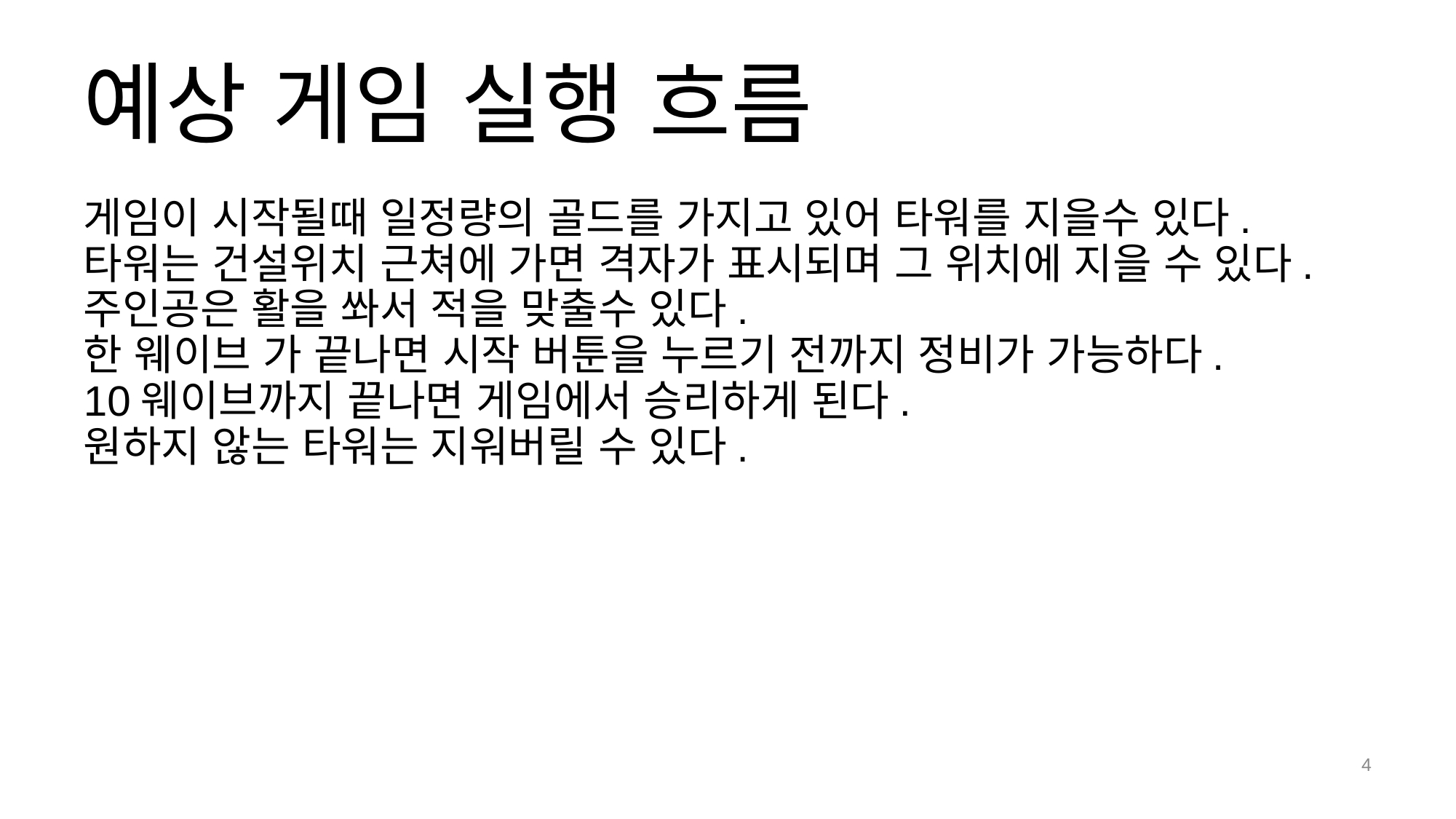

# 예상 게임 실행 흐름
게임이 시작될때 일정량의 골드를 가지고 있어 타워를 지을수 있다.
타워는 건설위치 근쳐에 가면 격자가 표시되며 그 위치에 지을 수 있다.
주인공은 활을 쏴서 적을 맞출수 있다.
한 웨이브 가 끝나면 시작 버툰을 누르기 전까지 정비가 가능하다.
10웨이브까지 끝나면 게임에서 승리하게 된다.
원하지 않는 타워는 지워버릴 수 있다.
4